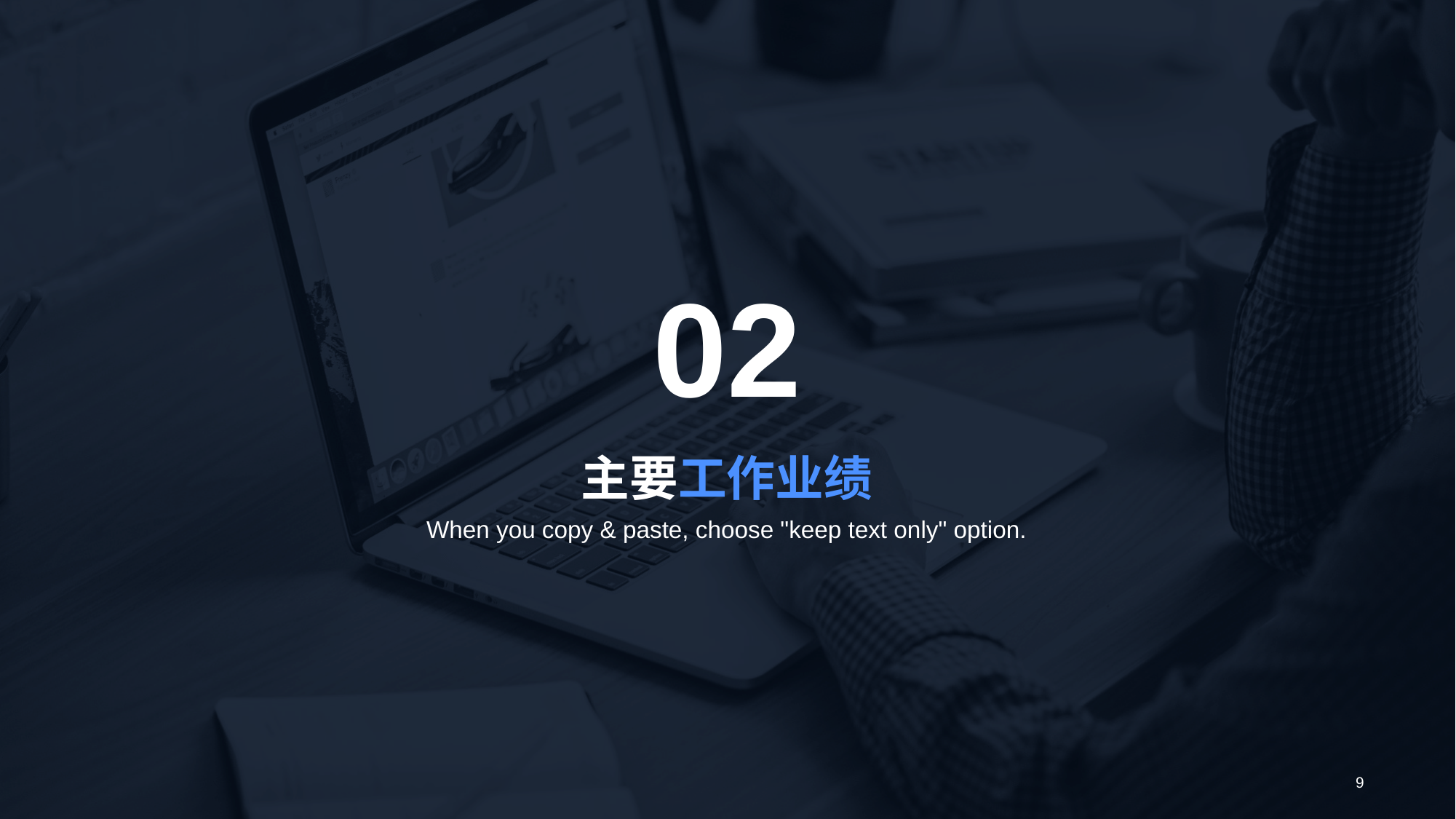

02
# 主要工作业绩
When you copy & paste, choose "keep text only" option.
9